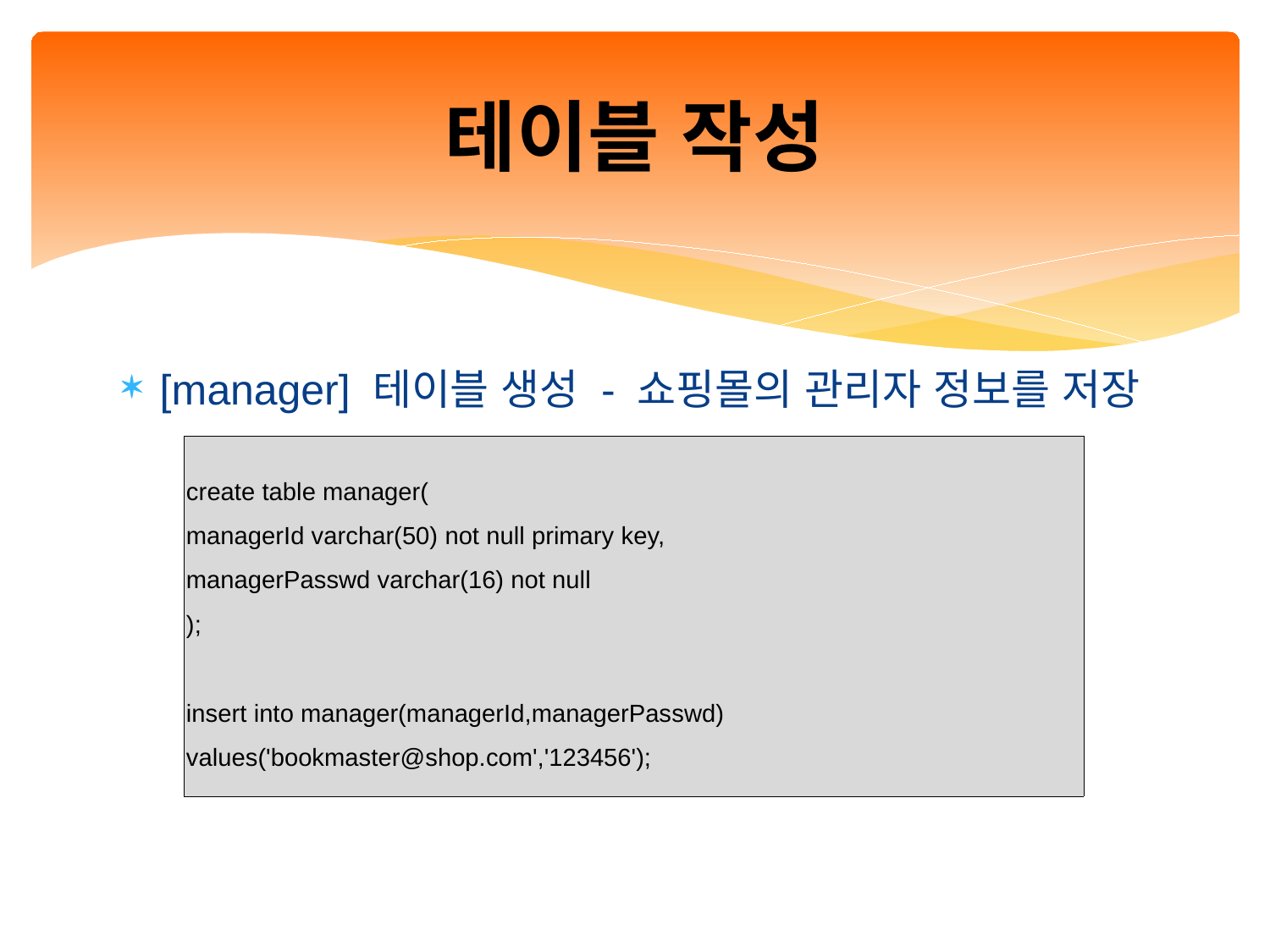

# 테이블 작성
[manager] 테이블 생성 - 쇼핑몰의 관리자 정보를 저장

| create table manager( managerId varchar(50) not null primary key, managerPasswd varchar(16) not null ); insert into manager(managerId,managerPasswd) values('bookmaster@shop.com','123456'); |
| --- |